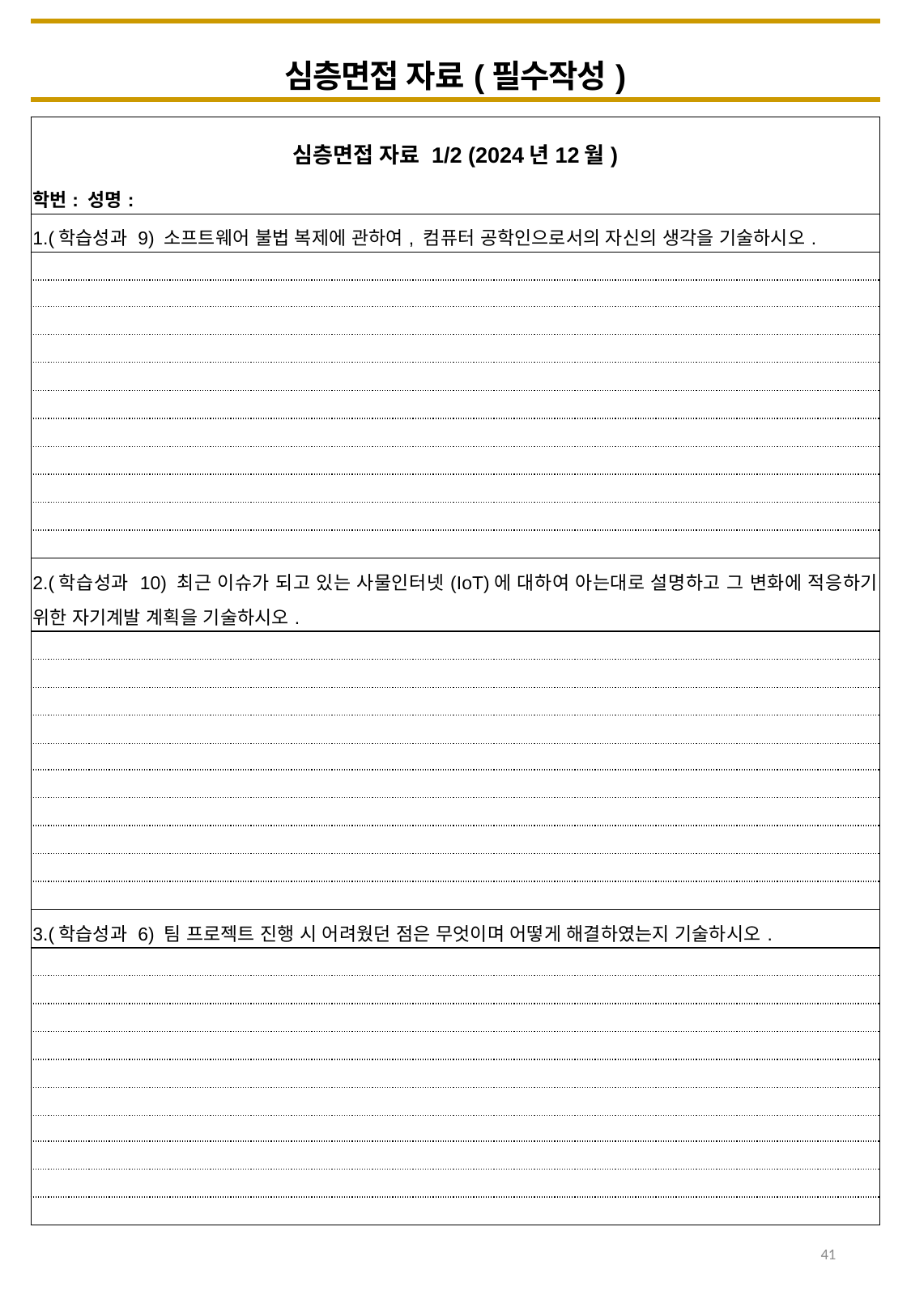

| 심층면접 자료(필수작성) |
| --- |
| 심층면접 자료 1/2 (2024년12월) 학번: 성명: |
| --- |
| 1.(학습성과 9) 소프트웨어 불법 복제에 관하여, 컴퓨터 공학인으로서의 자신의 생각을 기술하시오. |
|  |
|  |
|  |
|  |
|  |
|  |
|  |
|  |
|  |
|  |
|  |
| 2.(학습성과 10) 최근 이슈가 되고 있는 사물인터넷(IoT)에 대하여 아는대로 설명하고 그 변화에 적응하기 위한 자기계발 계획을 기술하시오. |
|  |
|  |
|  |
|  |
|  |
|  |
|  |
|  |
|  |
|  |
| 3.(학습성과 6) 팀 프로젝트 진행 시 어려웠던 점은 무엇이며 어떻게 해결하였는지 기술하시오. |
|  |
|  |
|  |
|  |
|  |
|  |
|  |
|  |
|  |
|  |
41